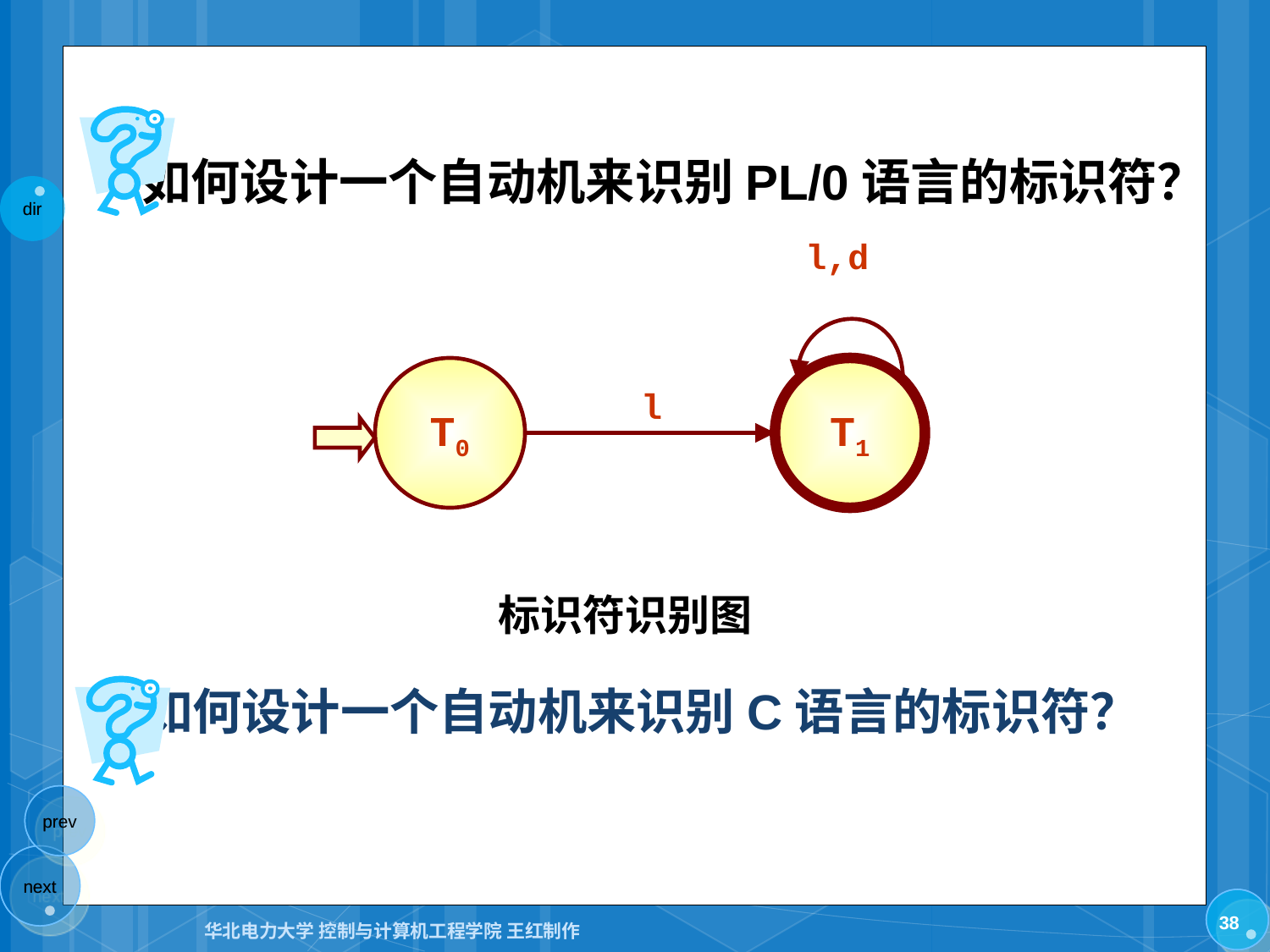

# 如何设计一个自动机来识别PL/0语言的标识符？

l,d
T0
T1
l

标识符识别图
   如何设计一个自动机来识别C语言的标识符？

38
华北电力大学 控制与计算机工程学院 王红制作